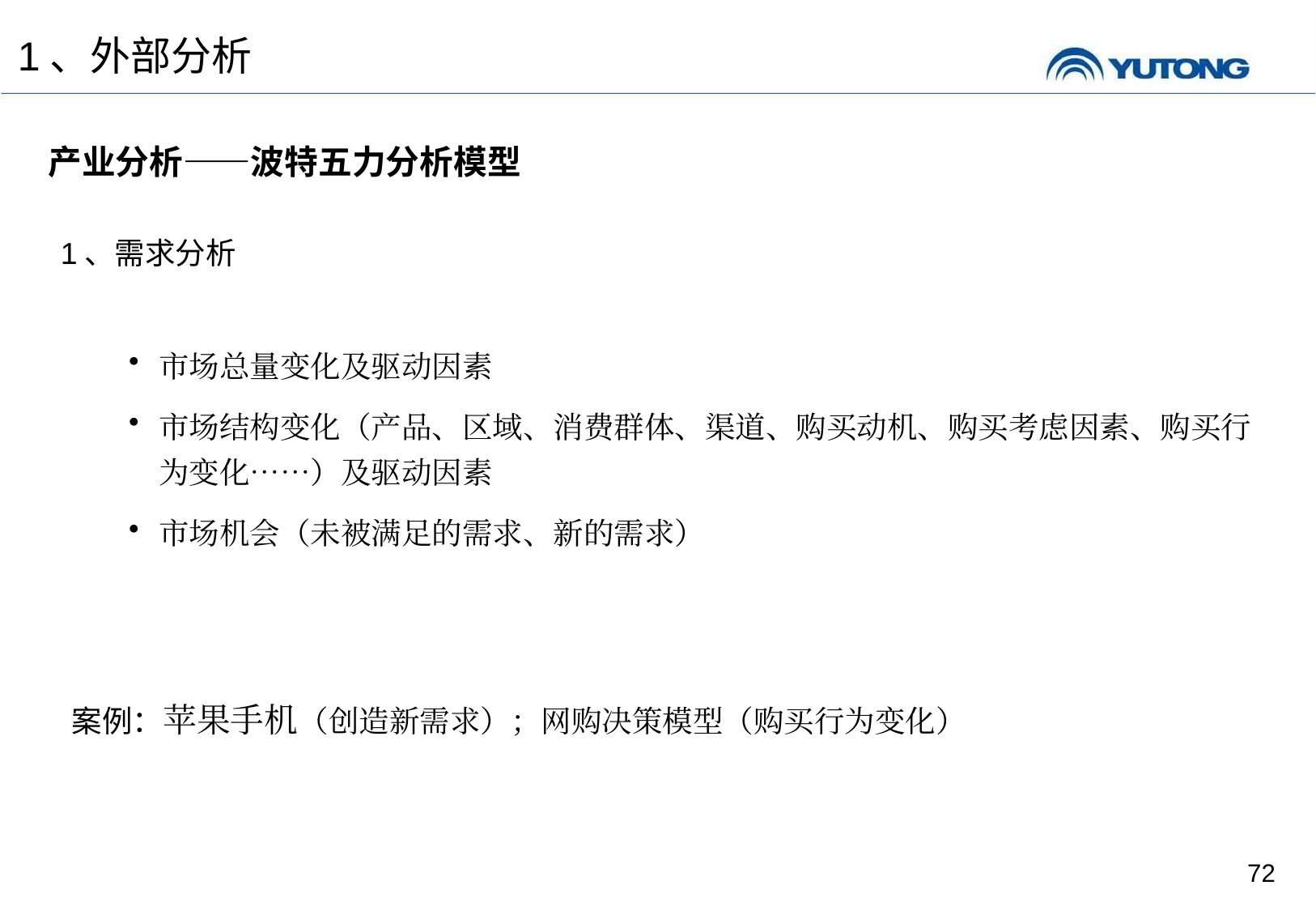

1、外部分析
产业分析——波特五力分析模型
1、需求分析
市场总量变化及驱动因素
市场结构变化（产品、区域、消费群体、渠道、购买动机、购买考虑因素、购买行为变化……）及驱动因素
市场机会（未被满足的需求、新的需求）
案例：苹果手机（创造新需求）；网购决策模型（购买行为变化）
72